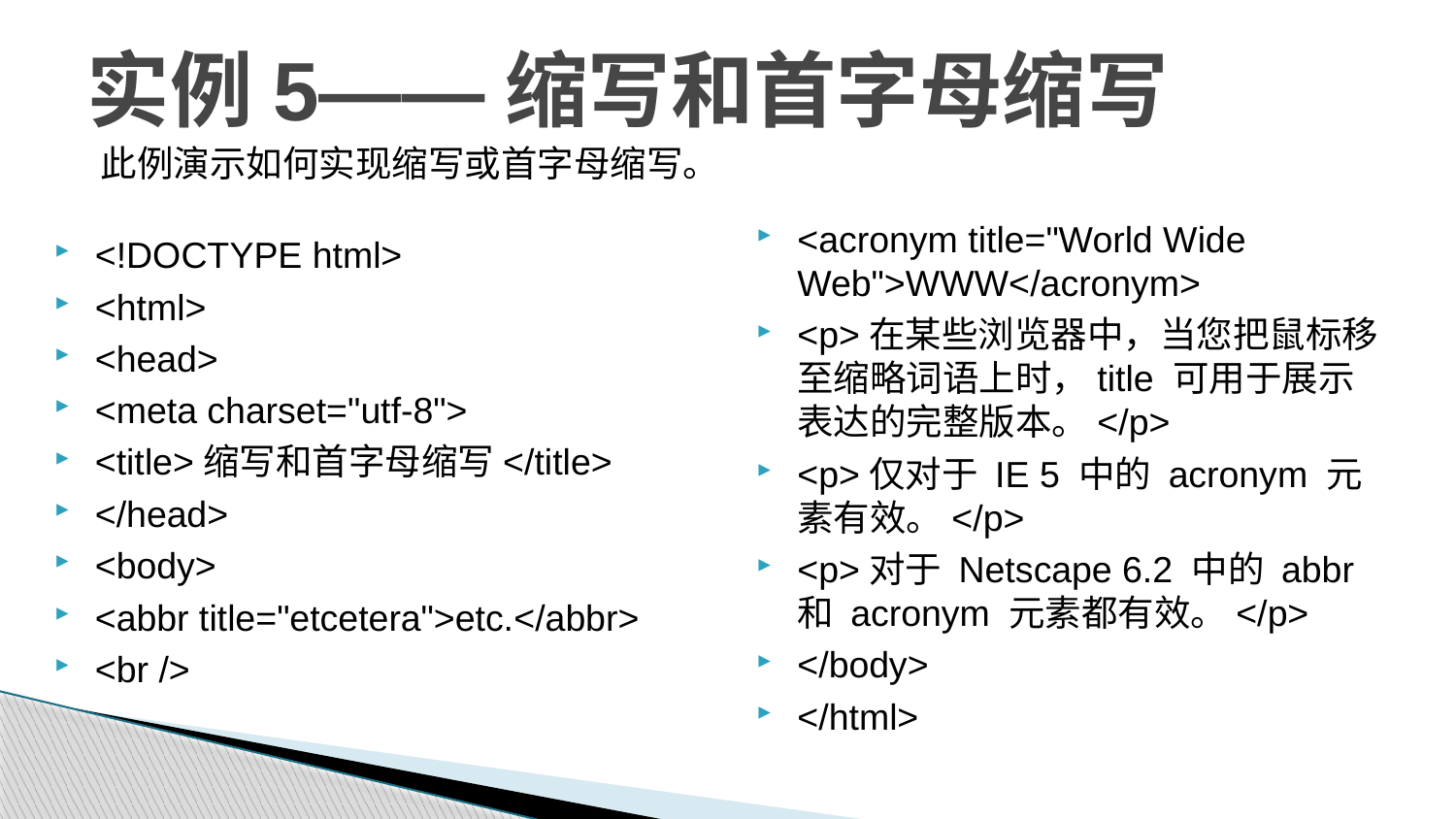

# 实例5——缩写和首字母缩写
此例演示如何实现缩写或首字母缩写。
<acronym title="World Wide Web">WWW</acronym>
<p>在某些浏览器中，当您把鼠标移至缩略词语上时，title 可用于展示表达的完整版本。</p>
<p>仅对于 IE 5 中的 acronym 元素有效。</p>
<p>对于 Netscape 6.2 中的 abbr 和 acronym 元素都有效。</p>
</body>
</html>
<!DOCTYPE html>
<html>
<head>
<meta charset="utf-8">
<title>缩写和首字母缩写</title>
</head>
<body>
<abbr title="etcetera">etc.</abbr>
<br />